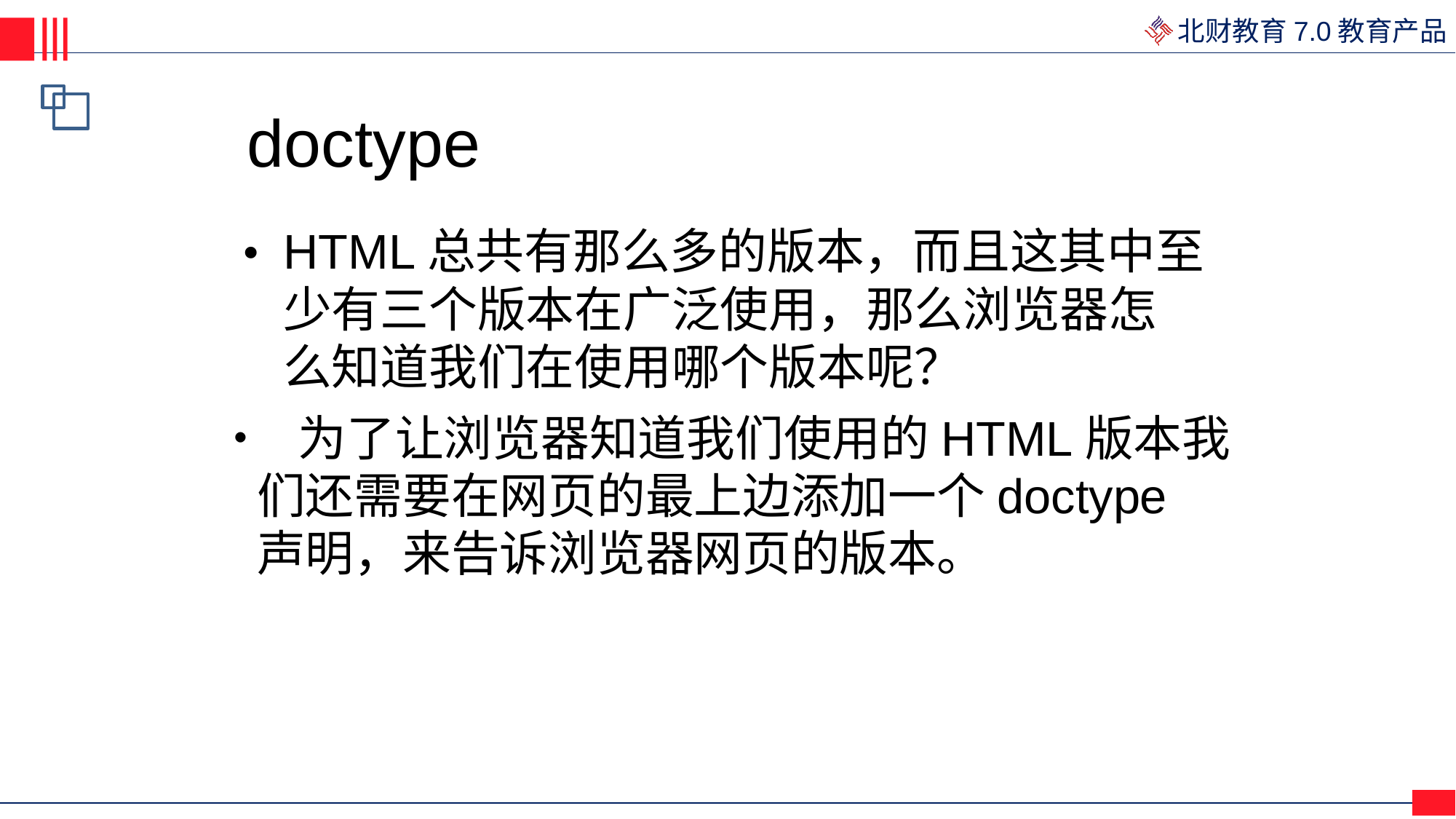

doctype
•  HTML总共有那么多的版本，而且这其中至
	少有三个版本在广泛使用，那么浏览器怎
	么知道我们在使用哪个版本呢？
•  为了让浏览器知道我们使用的HTML版本我
	们还需要在网页的最上边添加一个doctype
	声明，来告诉浏览器网页的版本。